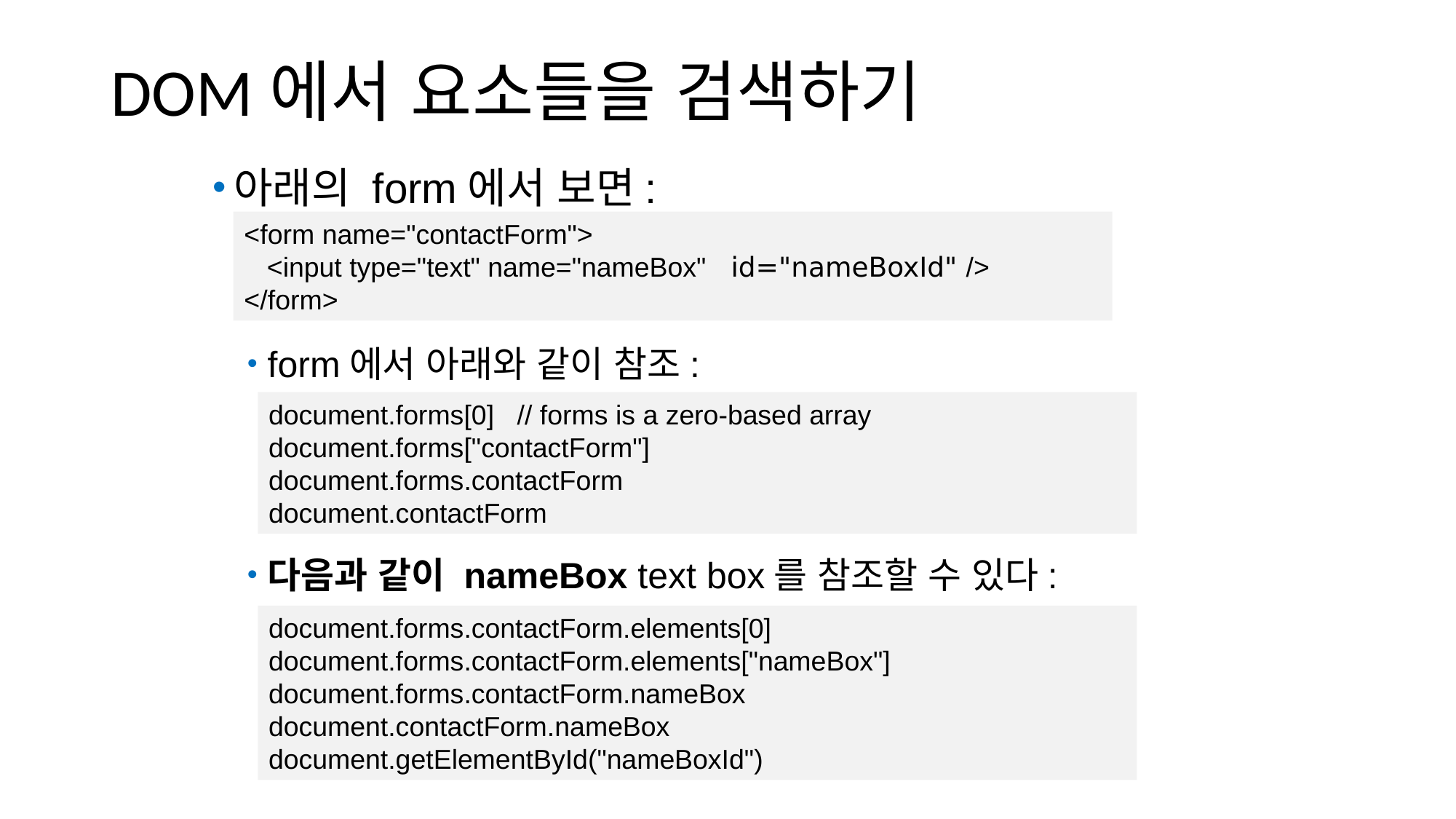

# DOM에서 요소들을 검색하기
아래의 form에서 보면:

form에서 아래와 같이 참조:

다음과 같이 nameBox text box를 참조할 수 있다:
<form name="contactForm">
   <input type="text" name="nameBox"   id="nameBoxId" />
</form>
document.forms[0]   // forms is a zero-based array
document.forms["contactForm"]
document.forms.contactForm
document.contactForm
document.forms.contactForm.elements[0]
document.forms.contactForm.elements["nameBox"]
document.forms.contactForm.nameBox
document.contactForm.nameBox
document.getElementById("nameBoxId")